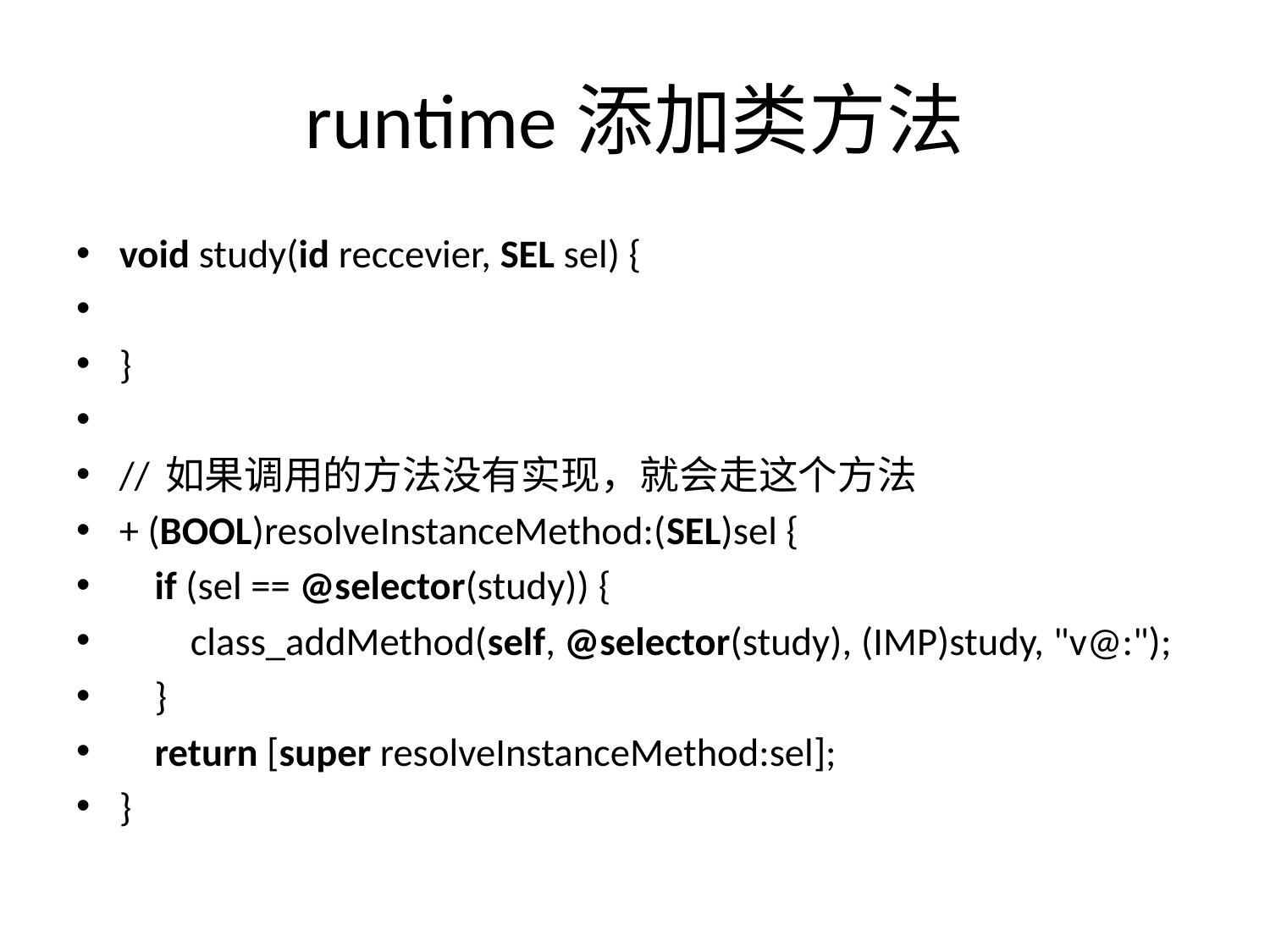

# runtime添加类方法
void study(id reccevier, SEL sel) {

}

// 如果调用的方法没有实现，就会走这个方法
+ (BOOL)resolveInstanceMethod:(SEL)sel {
    if (sel == @selector(study)) {
        class_addMethod(self, @selector(study), (IMP)study, "v@:");
    }
    return [super resolveInstanceMethod:sel];
}